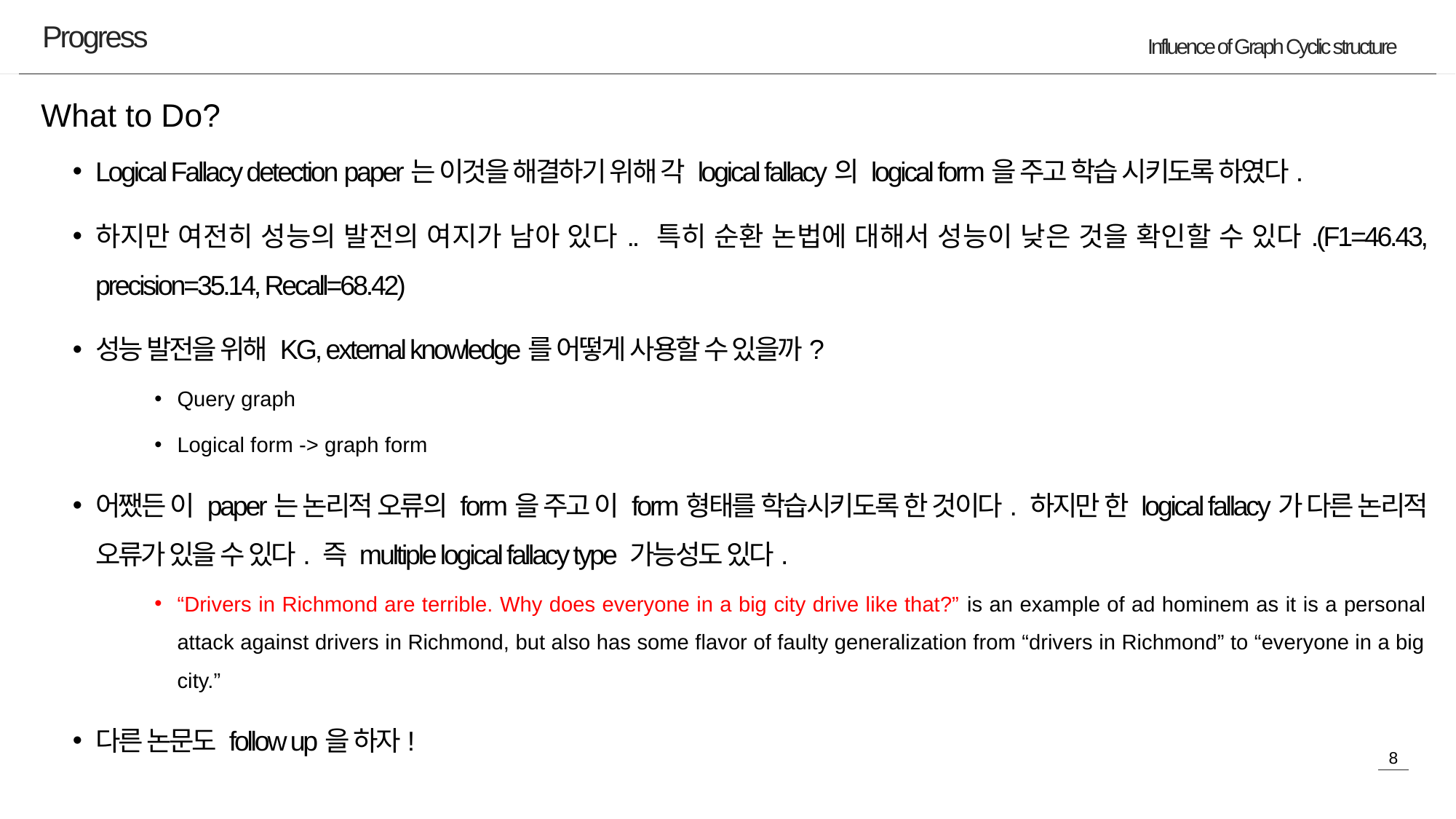

Progress
What to Do?
Logical Fallacy detection paper는 이것을 해결하기 위해 각 logical fallacy의 logical form을 주고 학습 시키도록 하였다.
하지만 여전히 성능의 발전의 여지가 남아 있다.. 특히 순환 논법에 대해서 성능이 낮은 것을 확인할 수 있다.(F1=46.43, precision=35.14, Recall=68.42)
성능 발전을 위해 KG, external knowledge를 어떻게 사용할 수 있을까?
Query graph
Logical form -> graph form
어쨌든 이 paper는 논리적 오류의 form을 주고 이 form형태를 학습시키도록 한 것이다. 하지만 한 logical fallacy가 다른 논리적 오류가 있을 수 있다. 즉 multiple logical fallacy type 가능성도 있다.
“Drivers in Richmond are terrible. Why does everyone in a big city drive like that?” is an example of ad hominem as it is a personal attack against drivers in Richmond, but also has some flavor of faulty generalization from “drivers in Richmond” to “everyone in a big city.”
다른 논문도 follow up을 하자!